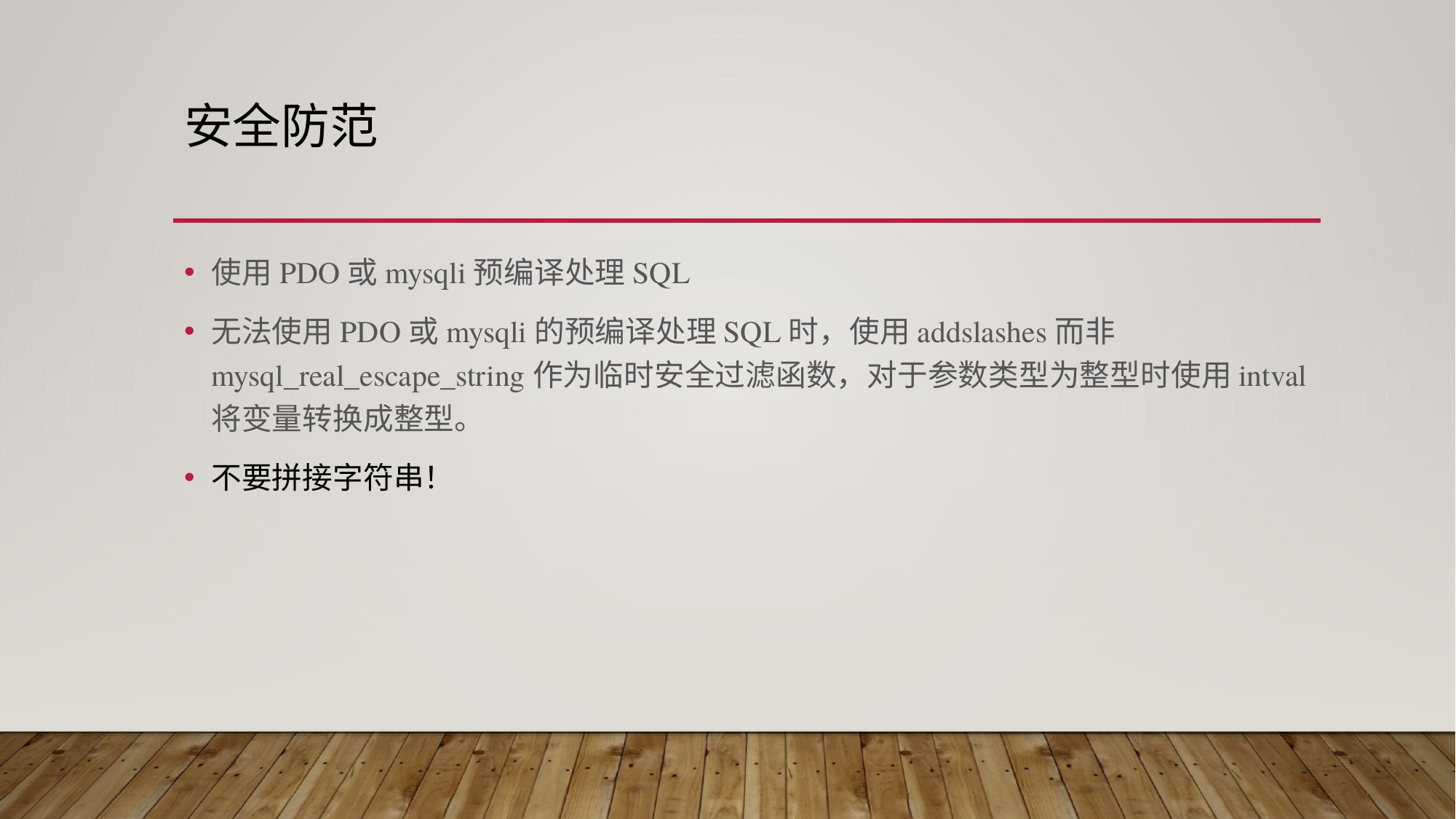

# 安全防范
使用PDO或mysqli预编译处理SQL
无法使用PDO或mysqli的预编译处理SQL时，使用addslashes而非mysql_real_escape_string作为临时安全过滤函数，对于参数类型为整型时使用intval将变量转换成整型。
不要拼接字符串！